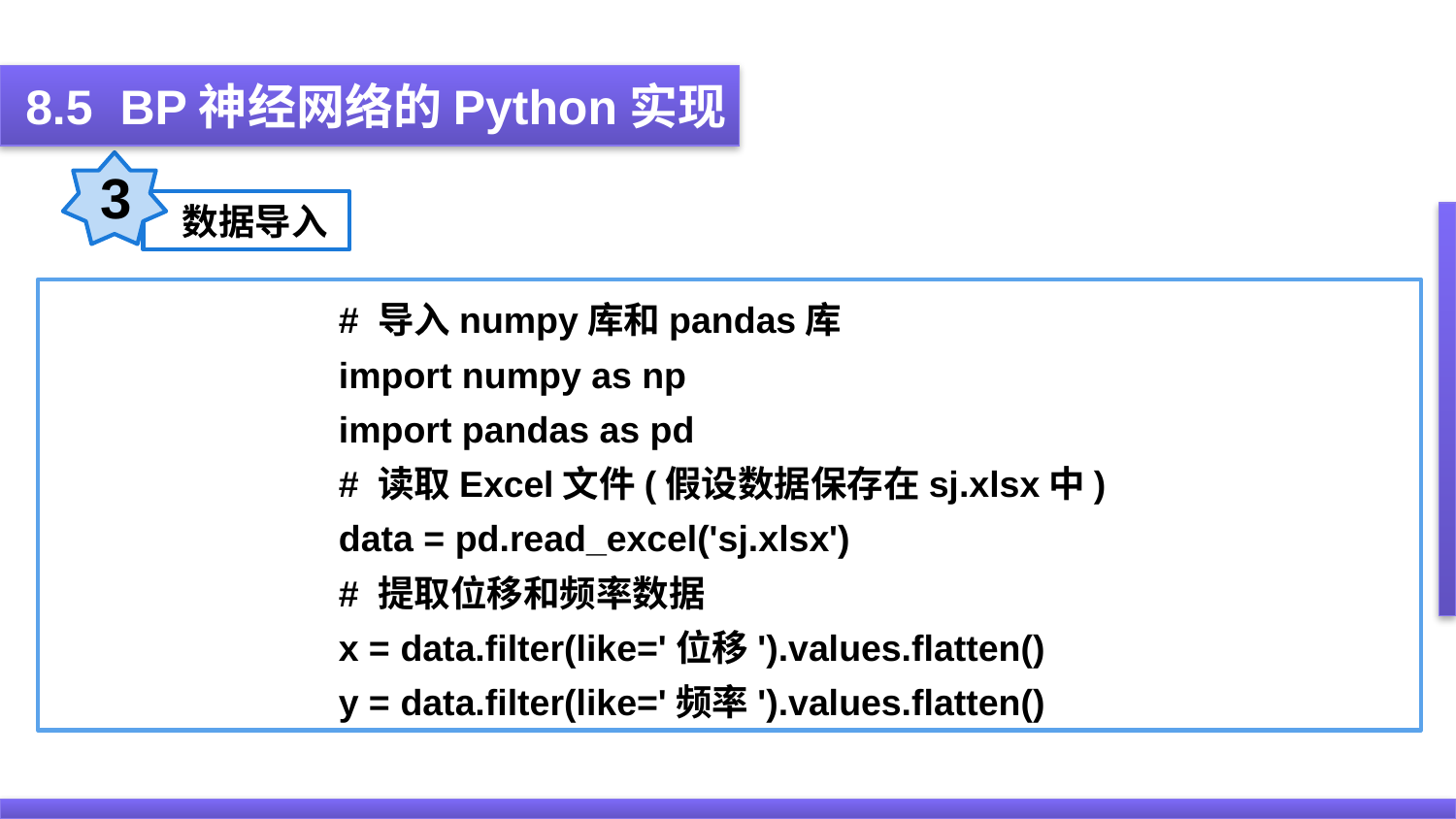

8.5  BP神经网络的Python实现
3
 数据导入
# 导入numpy库和pandas库
import numpy as np
import pandas as pd
# 读取Excel文件(假设数据保存在sj.xlsx中)
data = pd.read_excel('sj.xlsx')
# 提取位移和频率数据
x = data.filter(like='位移').values.flatten()
y = data.filter(like='频率').values.flatten()